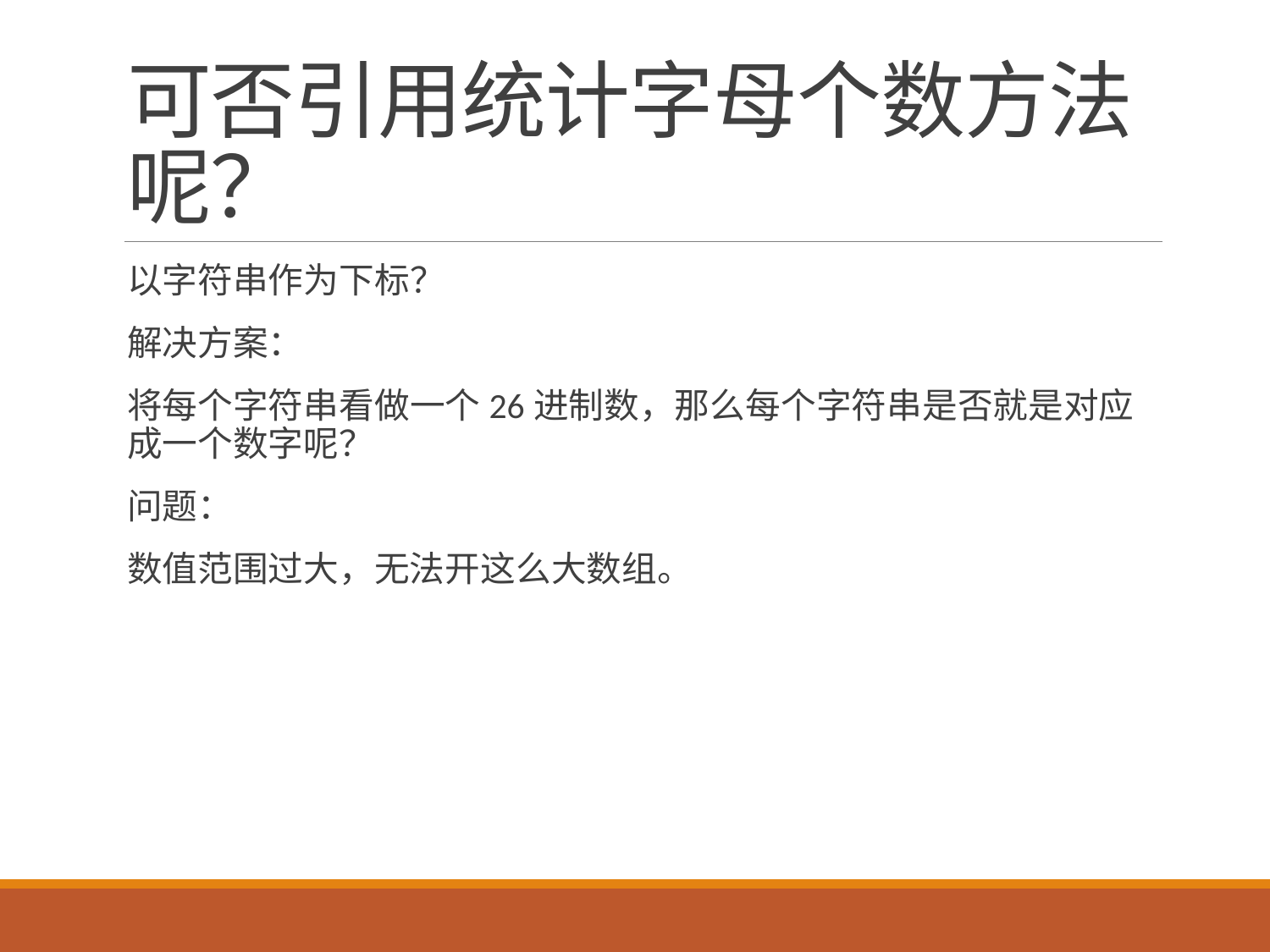

# 可否引用统计字母个数方法呢？
以字符串作为下标？
解决方案：
将每个字符串看做一个26进制数，那么每个字符串是否就是对应成一个数字呢？
问题：
数值范围过大，无法开这么大数组。